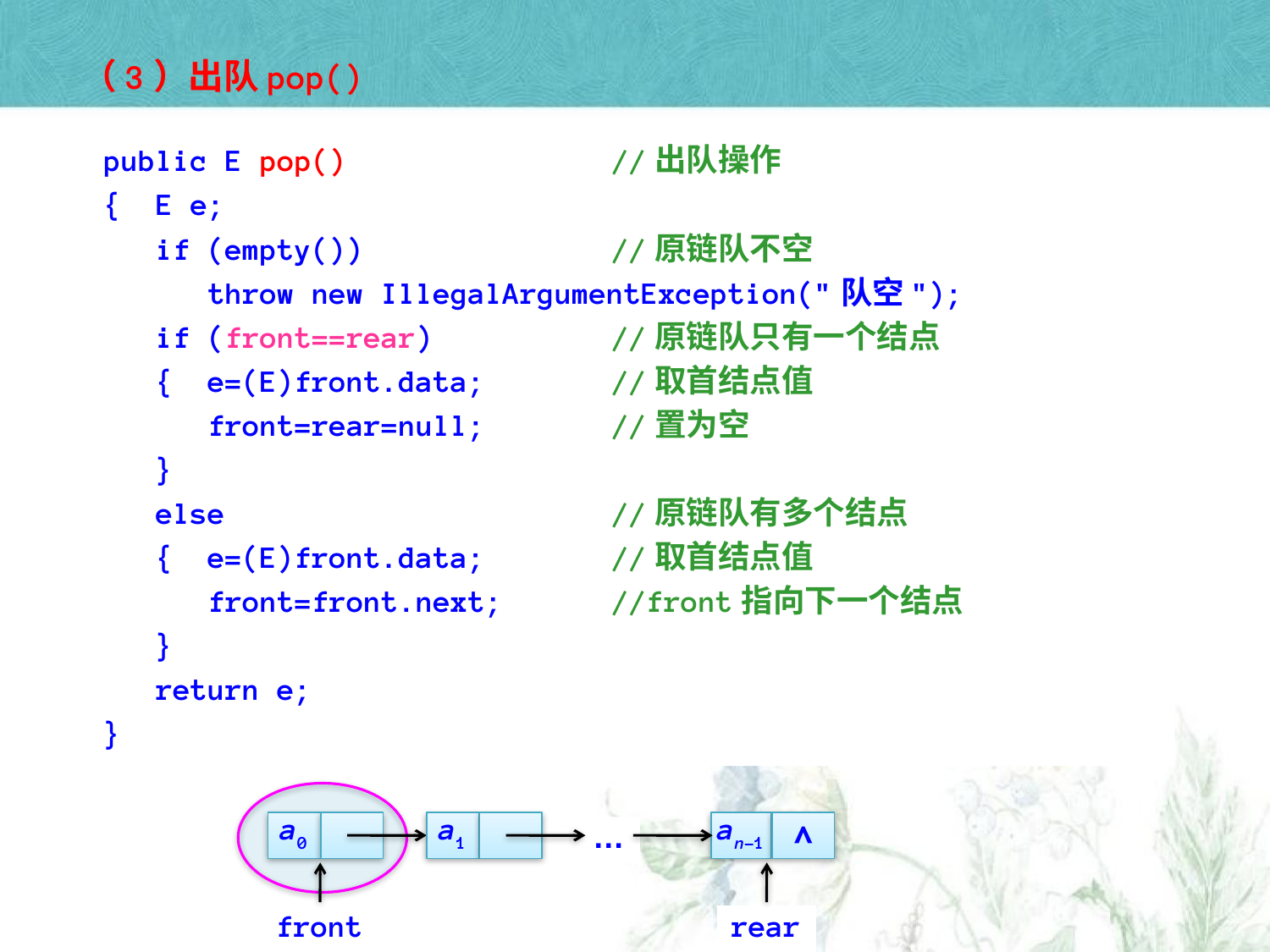

（3）出队pop()
public E pop()			//出队操作
{  E e;
   if (empty())		//原链队不空
      throw new IllegalArgumentException("队空");
   if (front==rear)		//原链队只有一个结点
   {  e=(E)front.data;	//取首结点值
      front=rear=null;	//置为空
   }
   else				//原链队有多个结点
   {  e=(E)front.data;	//取首结点值
      front=front.next;	//front指向下一个结点
   }
   return e;
}

a0

a1

an-1
∧

…

front
rear